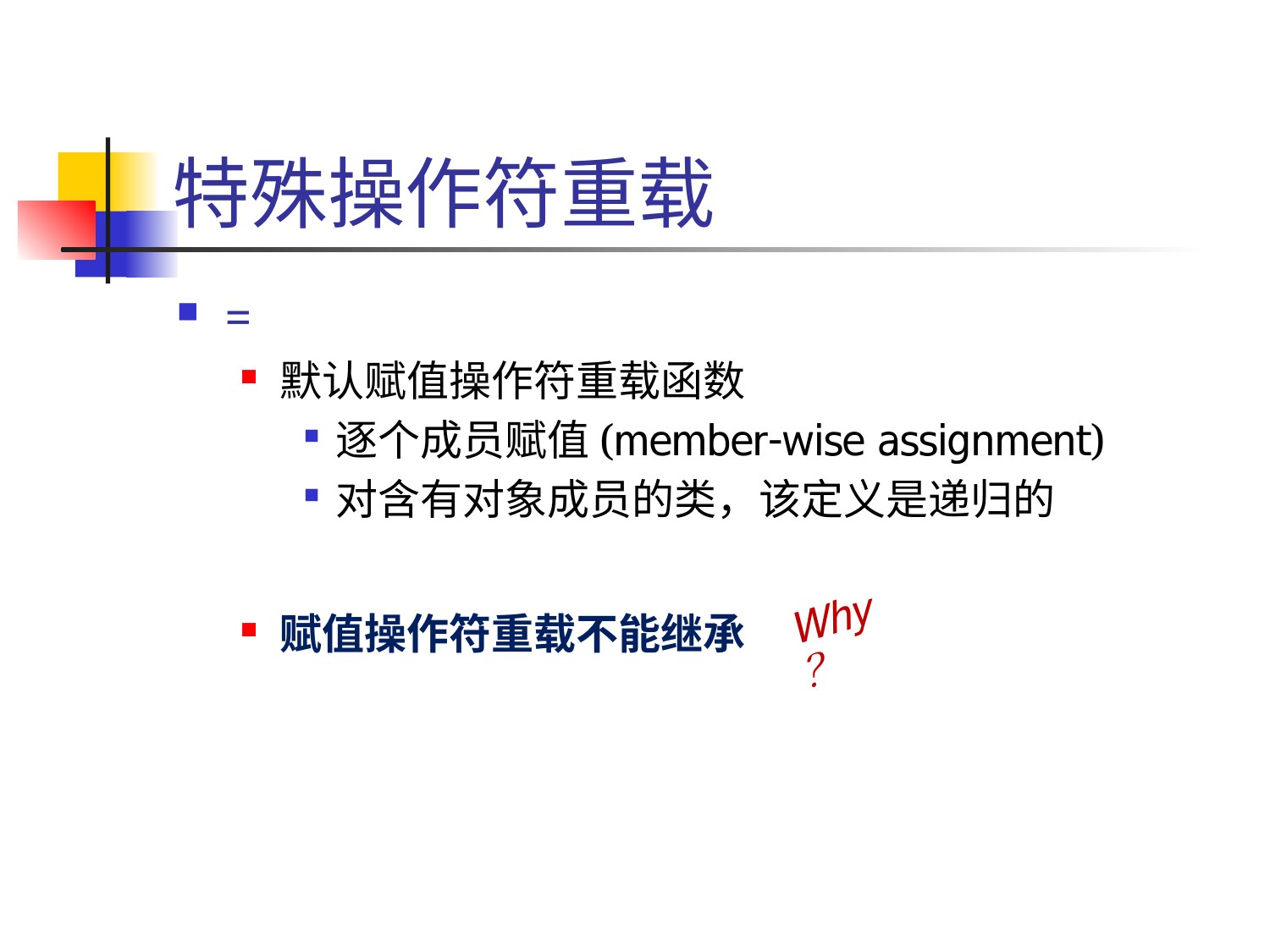

# 特殊操作符重载
=
默认赋值操作符重载函数
逐个成员赋值(member-wise assignment)
对含有对象成员的类，该定义是递归的

赋值操作符重载不能继承

Why？